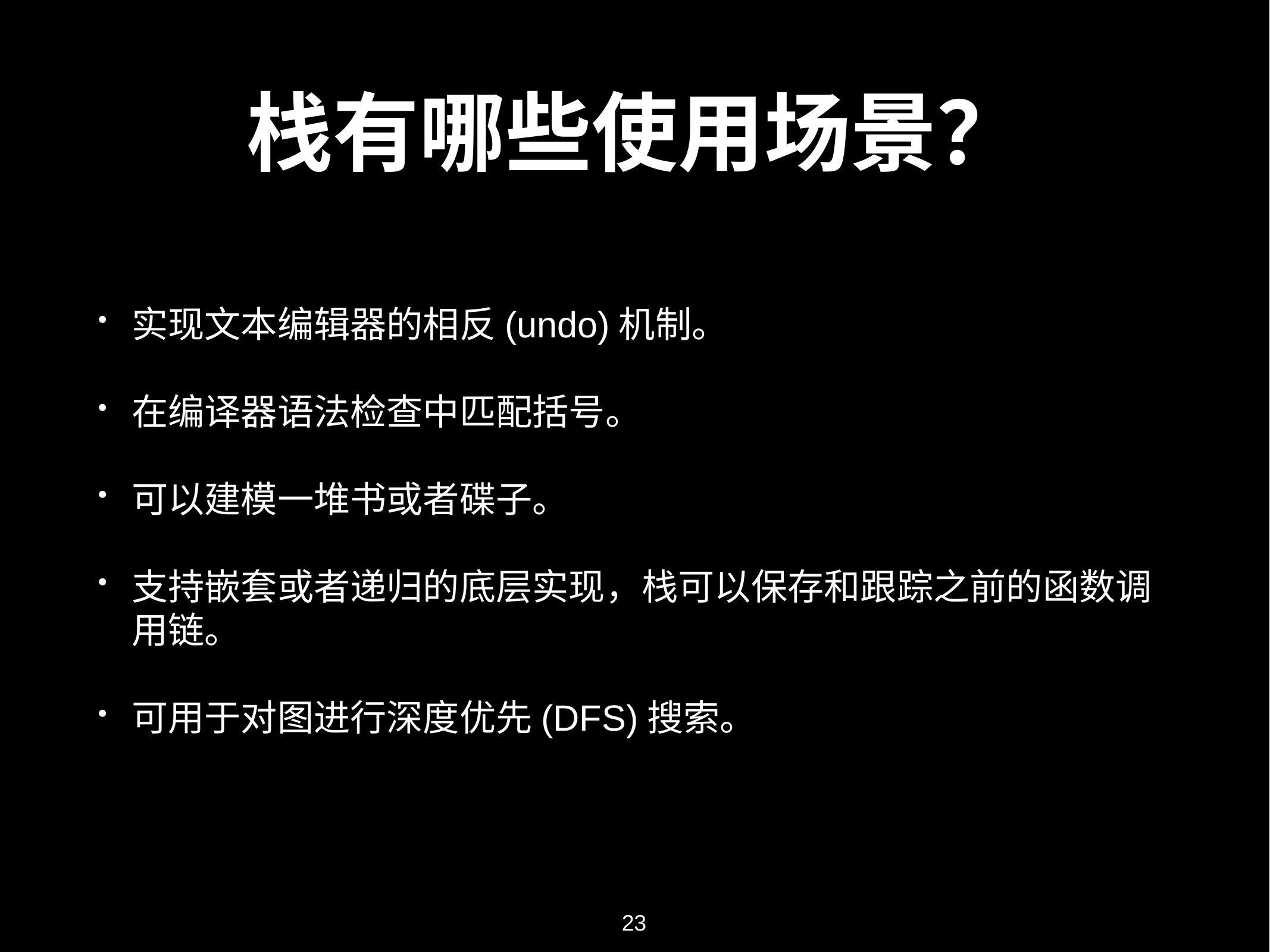

# 栈有哪些使用场景？
实现文本编辑器的相反(undo)机制。

在编译器语法检查中匹配括号。

可以建模一堆书或者碟子。

支持嵌套或者递归的底层实现，栈可以保存和跟踪之前的函数调用链。

可用于对图进行深度优先(DFS)搜索。
23